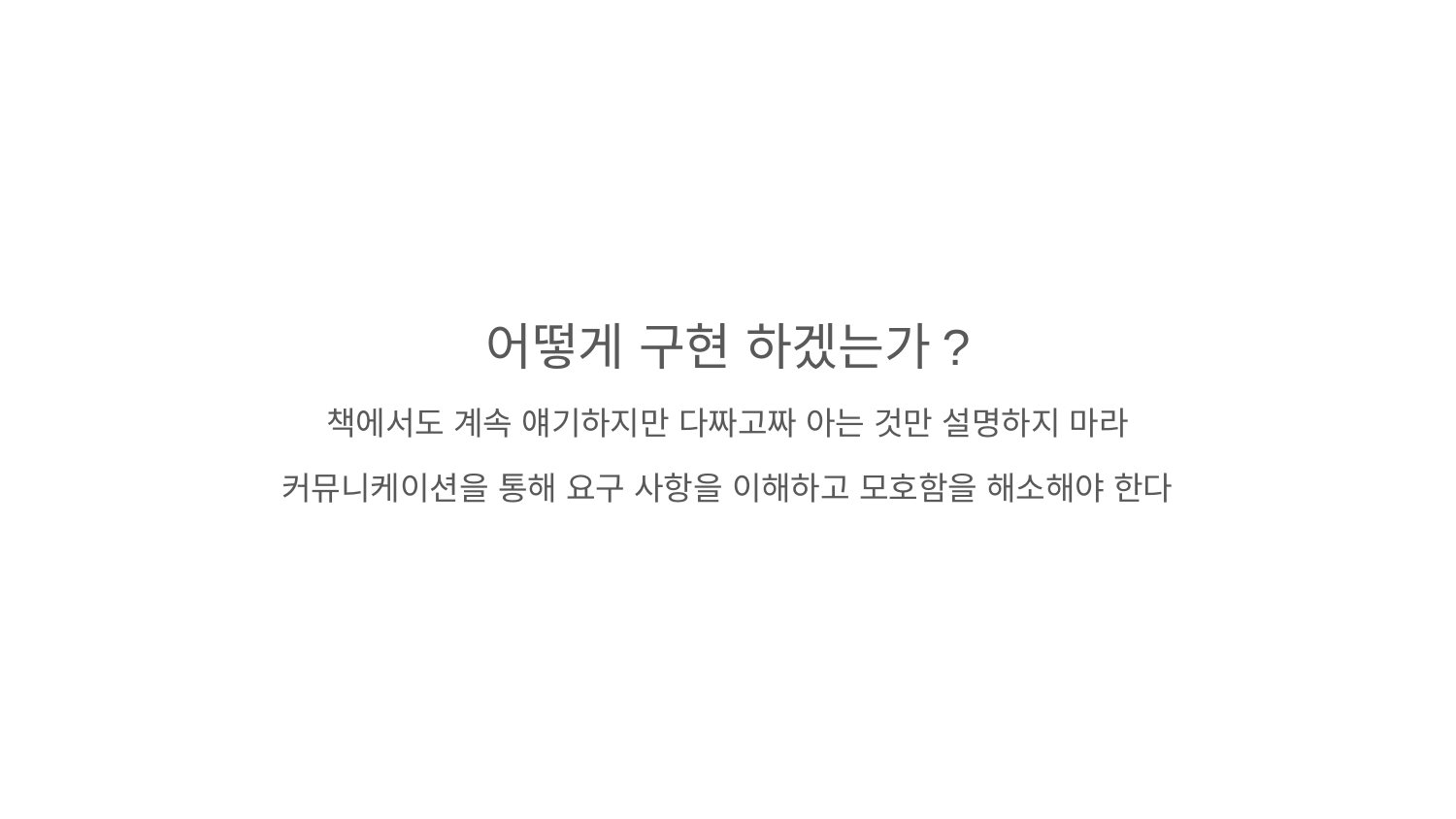

어떻게 구현 하겠는가?
책에서도 계속 얘기하지만 다짜고짜 아는 것만 설명하지 마라
커뮤니케이션을 통해 요구 사항을 이해하고 모호함을 해소해야 한다